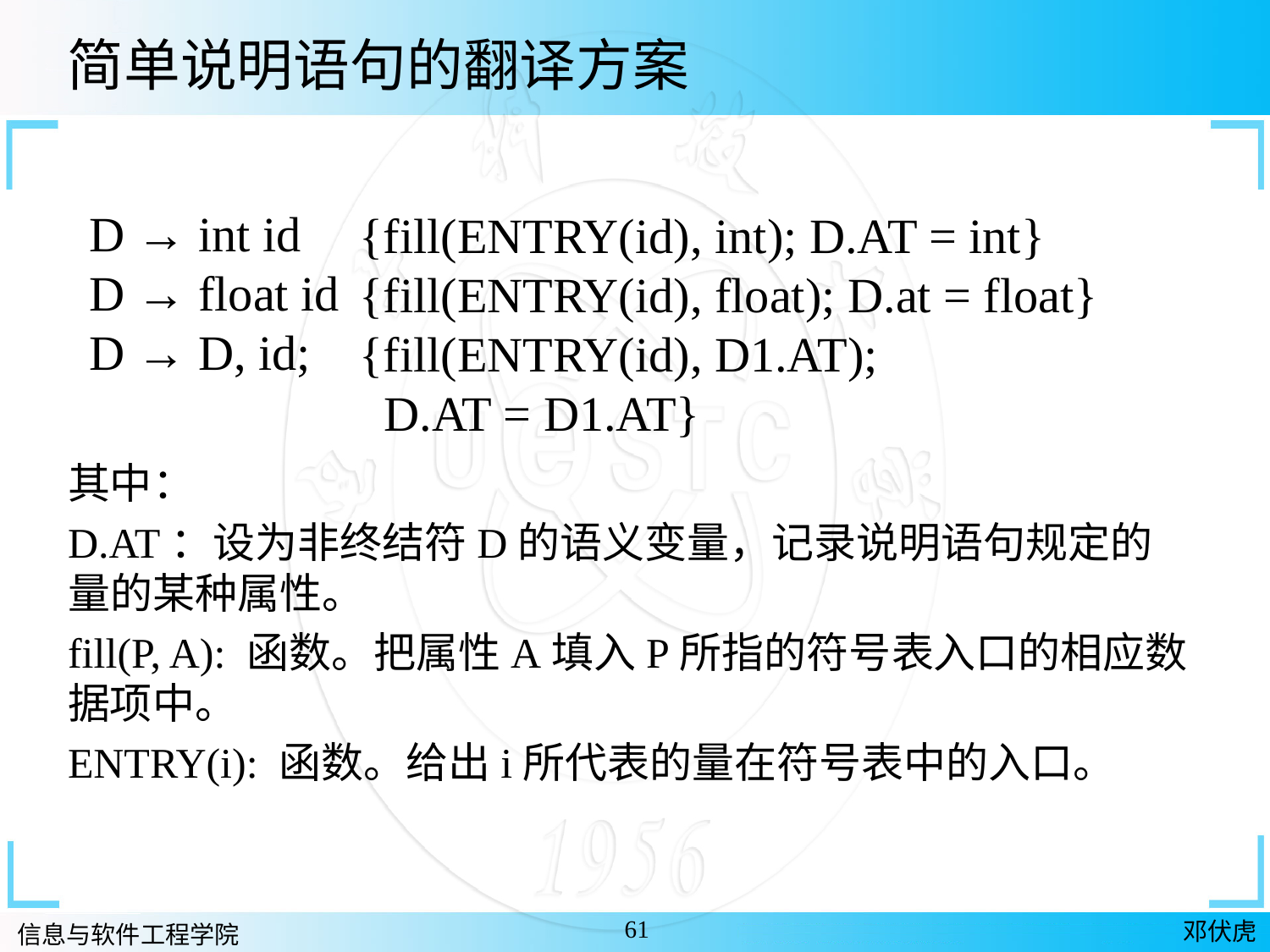

简单说明语句的翻译方案

其中：
D.AT：设为非终结符D的语义变量，记录说明语句规定的量的某种属性。
fill(P, A): 函数。把属性A填入P所指的符号表入口的相应数据项中。
ENTRY(i): 函数。给出i所代表的量在符号表中的入口。
D → int id
D → float id
D → D, id;
{fill(ENTRY(id), int); D.AT = int}
{fill(ENTRY(id), float); D.at = float}
{fill(ENTRY(id), D1.AT);
  D.AT = D1.AT}
61
邓伏虎
信息与软件工程学院